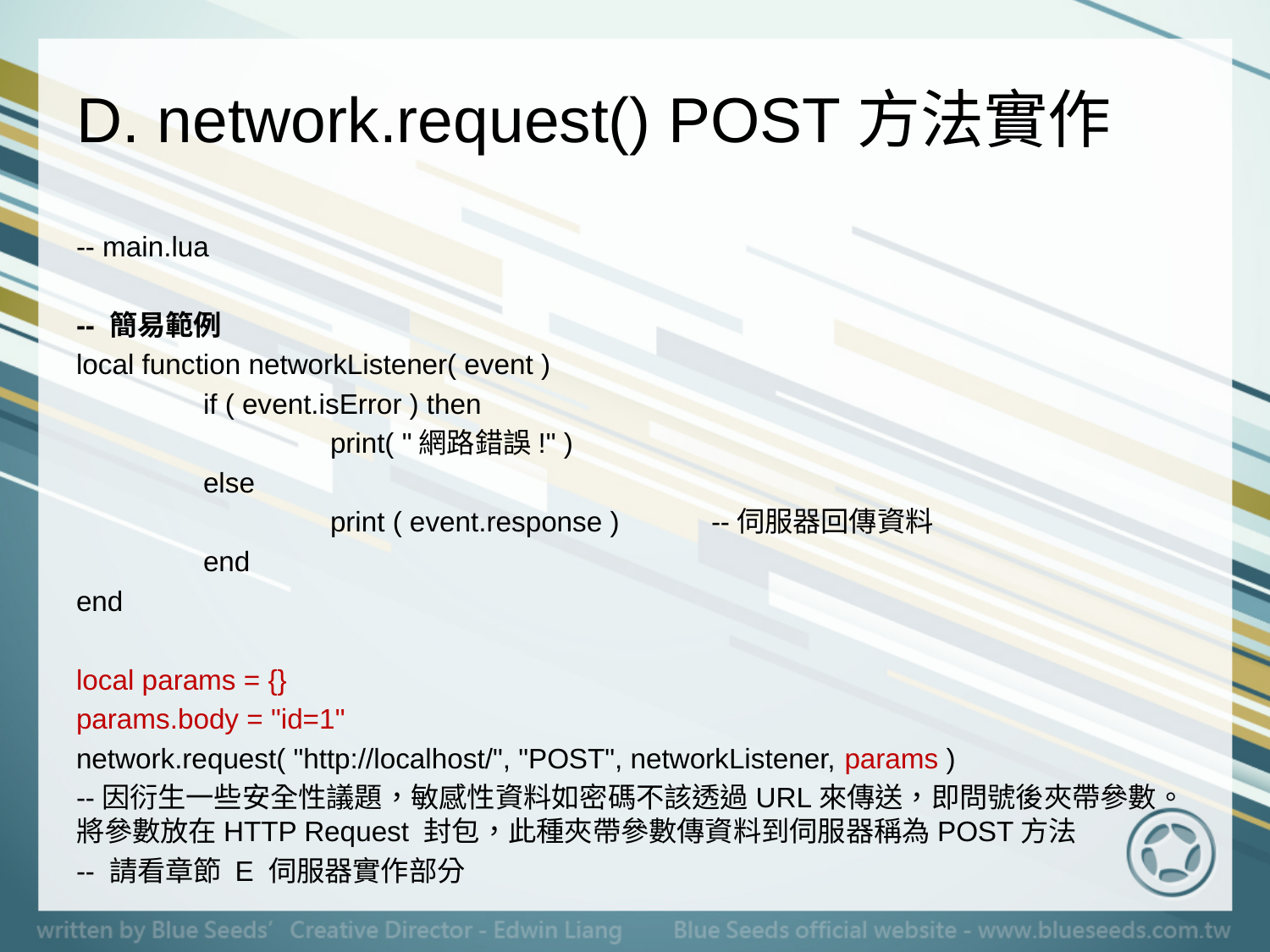

# D. network.request() POST方法實作
-- main.lua

-- 簡易範例
local function networkListener( event )
	if ( event.isError ) then
		print( "網路錯誤!" )
	else
		print ( event.response )	--伺服器回傳資料
	end
end

local params = {}
params.body = "id=1"
network.request( "http://localhost/", "POST", networkListener, params )
--因衍生一些安全性議題，敏感性資料如密碼不該透過URL來傳送，即問號後夾帶參數。將參數放在HTTP Request 封包，此種夾帶參數傳資料到伺服器稱為POST方法
-- 請看章節 E 伺服器實作部分